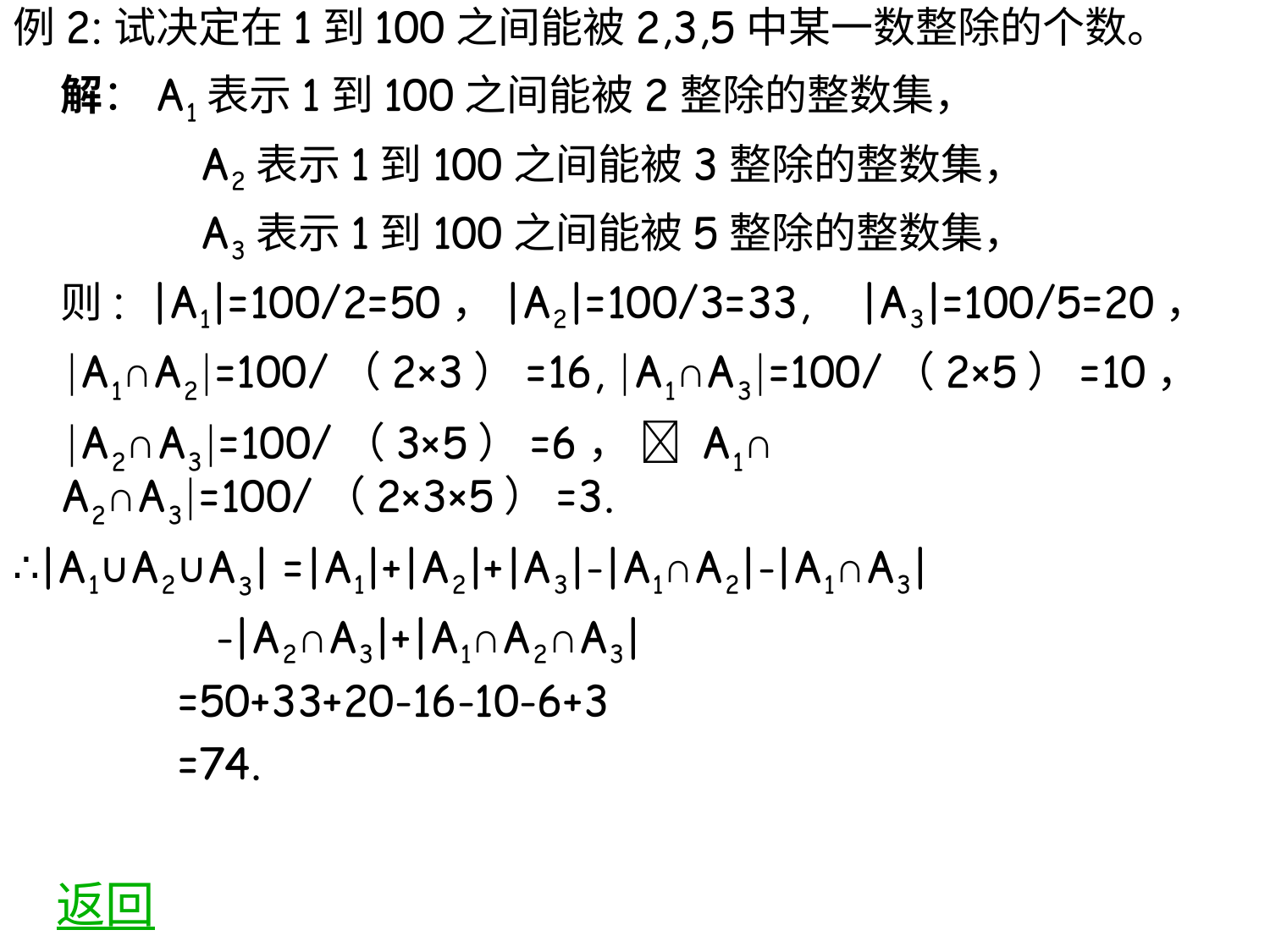

例2:试决定在1到100之间能被2,3,5中某一数整除的个数。
	解：A1表示1到100之间能被2整除的整数集，
		 A2表示1到100之间能被3整除的整数集，
		 A3表示1到100之间能被5整除的整数集，
	则:  |A1|=100/2=50，|A2|=100/3=33,    |A3|=100/5=20，
    |A1∩A2|=100/（2×3）=16, |A1∩A3|=100/（2×5）=10，
    |A2∩A3|=100/（3×5）=6， | A1∩ A2∩A3|=100/（2×3×5）=3.
∴|A1∪A2∪A3| =|A1|+|A2|+|A3|-|A1∩A2|-|A1∩A3|
                -|A2∩A3|+|A1∩A2∩A3|
             =50+33+20-16-10-6+3
             =74.
返回